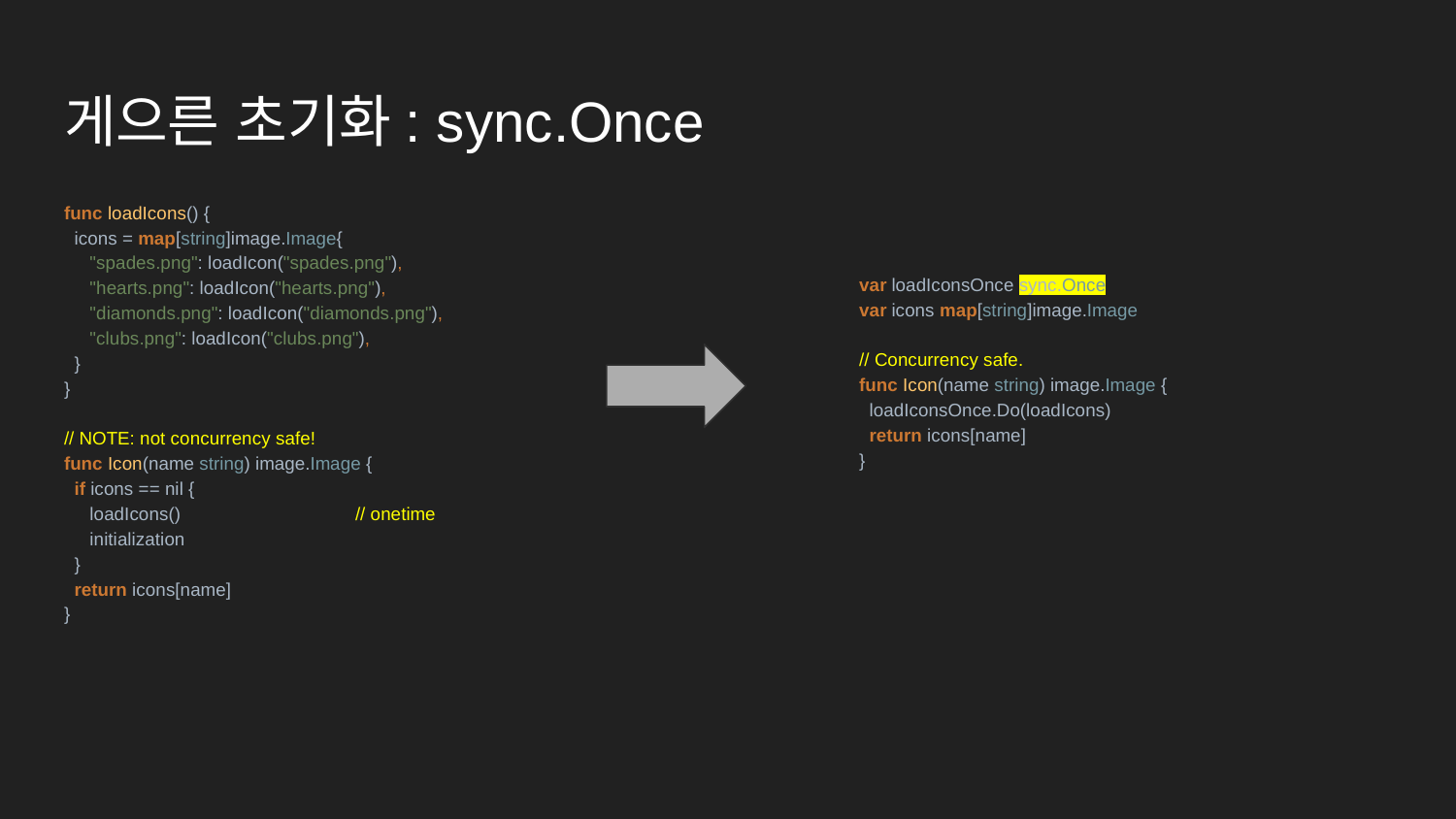

# 게으른 초기화: sync.Once
func loadIcons() {
  icons = map[string]image.Image{
     "spades.png": loadIcon("spades.png"),
     "hearts.png": loadIcon("hearts.png"),
     "diamonds.png": loadIcon("diamonds.png"),
     "clubs.png": loadIcon("clubs.png"),
  }
}

// NOTE: not concurrency safe!
func Icon(name string) image.Image {
  if icons == nil {
     loadIcons()       	// onetime
     initialization
  }
  return icons[name]
}

var loadIconsOnce sync.Once
var icons map[string]image.Image

// Concurrency safe.
func Icon(name string) image.Image {
  loadIconsOnce.Do(loadIcons)
  return icons[name]
}